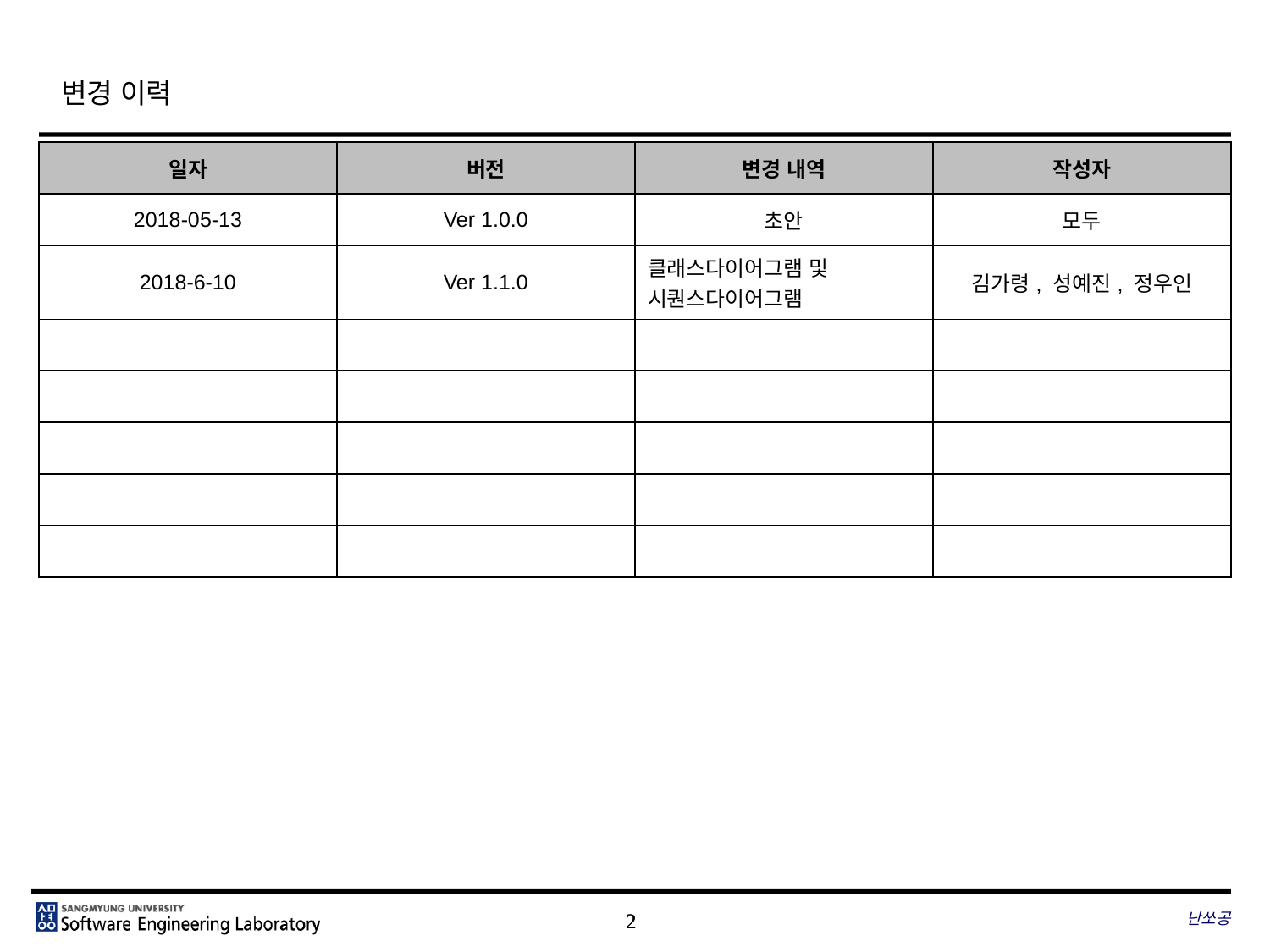

# 변경 이력
| 일자 | 버전 | 변경 내역 | 작성자 |
| --- | --- | --- | --- |
| 2018-05-13 | Ver 1.0.0 | 초안 | 모두 |
| 2018-6-10 | Ver 1.1.0 | 클래스다이어그램 및 시퀀스다이어그램 | 김가령, 성예진, 정우인 |
|  |  |  |  |
|  |  |  |  |
|  |  |  |  |
|  |  |  |  |
|  |  |  |  |
난쏘공